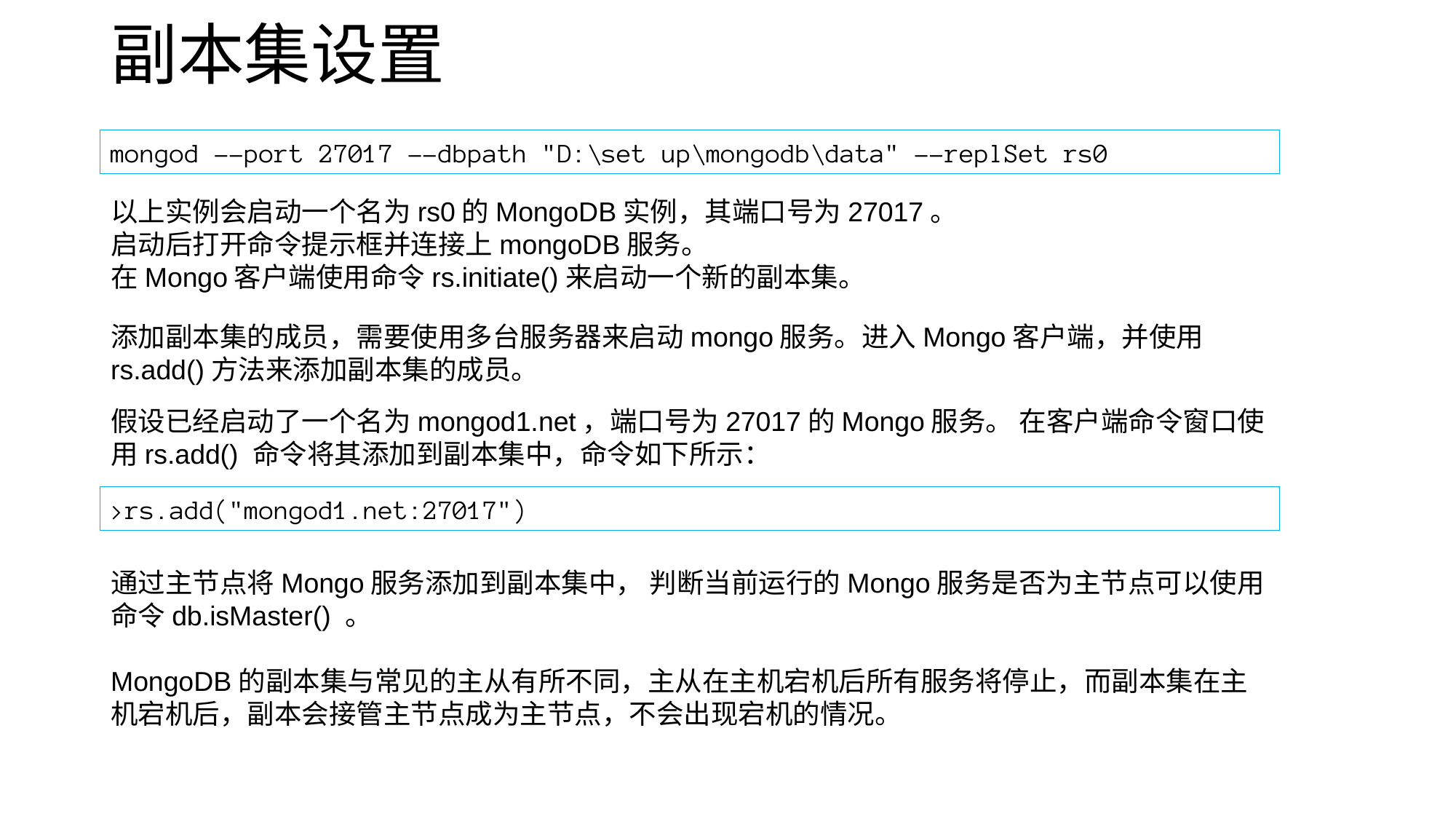

# 副本集设置
mongod --port 27017 --dbpath "D:\set up\mongodb\data" --replSet rs0
以上实例会启动一个名为rs0的MongoDB实例，其端口号为27017。
启动后打开命令提示框并连接上mongoDB服务。
在Mongo客户端使用命令rs.initiate()来启动一个新的副本集。
添加副本集的成员，需要使用多台服务器来启动mongo服务。进入Mongo客户端，并使用rs.add()方法来添加副本集的成员。

假设已经启动了一个名为mongod1.net，端口号为27017的Mongo服务。 在客户端命令窗口使用rs.add() 命令将其添加到副本集中，命令如下所示：
>rs.add("mongod1.net:27017")
通过主节点将Mongo服务添加到副本集中， 判断当前运行的Mongo服务是否为主节点可以使用命令db.isMaster() 。

MongoDB的副本集与常见的主从有所不同，主从在主机宕机后所有服务将停止，而副本集在主机宕机后，副本会接管主节点成为主节点，不会出现宕机的情况。